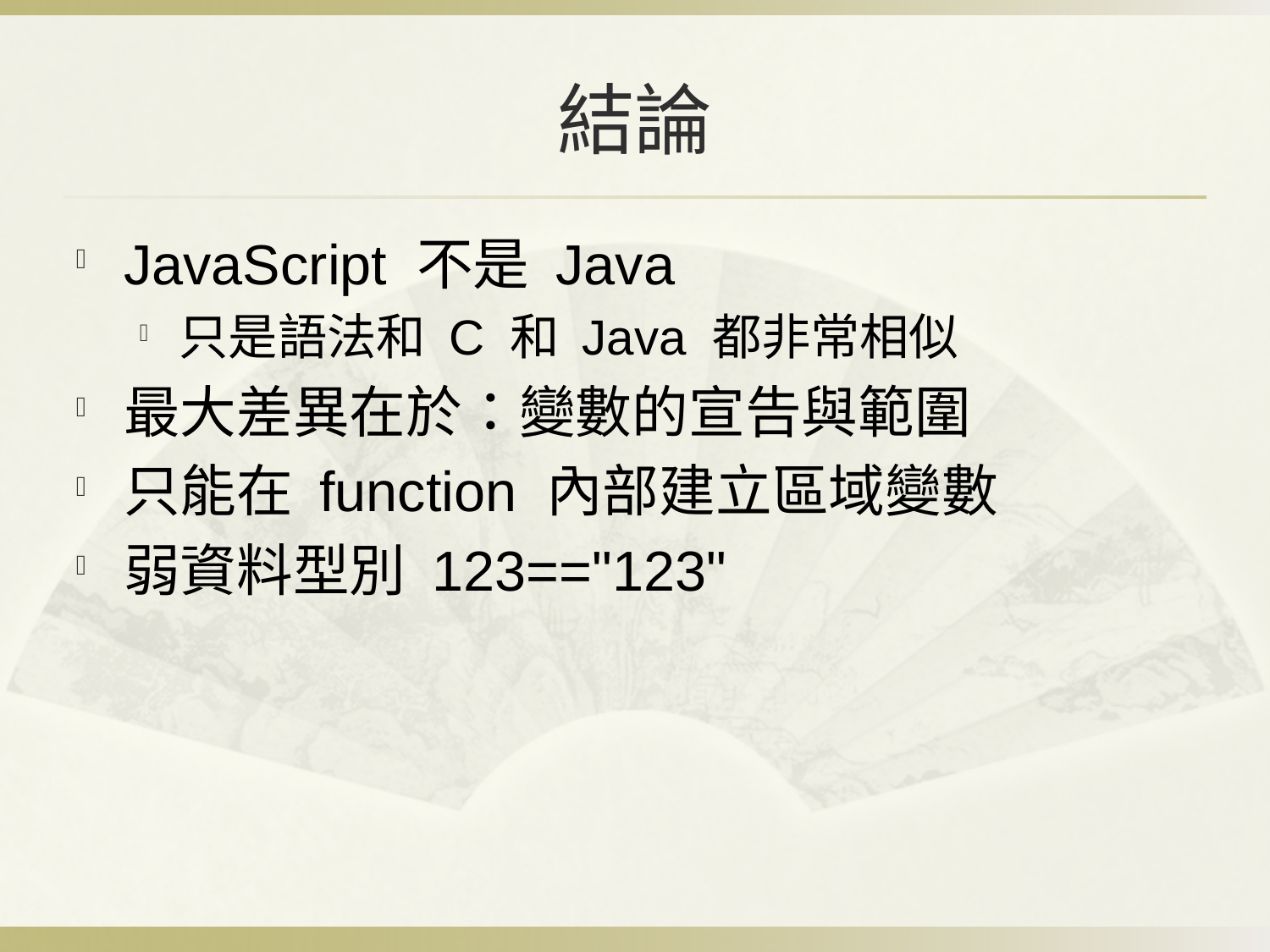

# 結論
JavaScript 不是 Java
只是語法和 C 和 Java 都非常相似
最大差異在於：變數的宣告與範圍
只能在 function 內部建立區域變數
弱資料型別 123=="123"